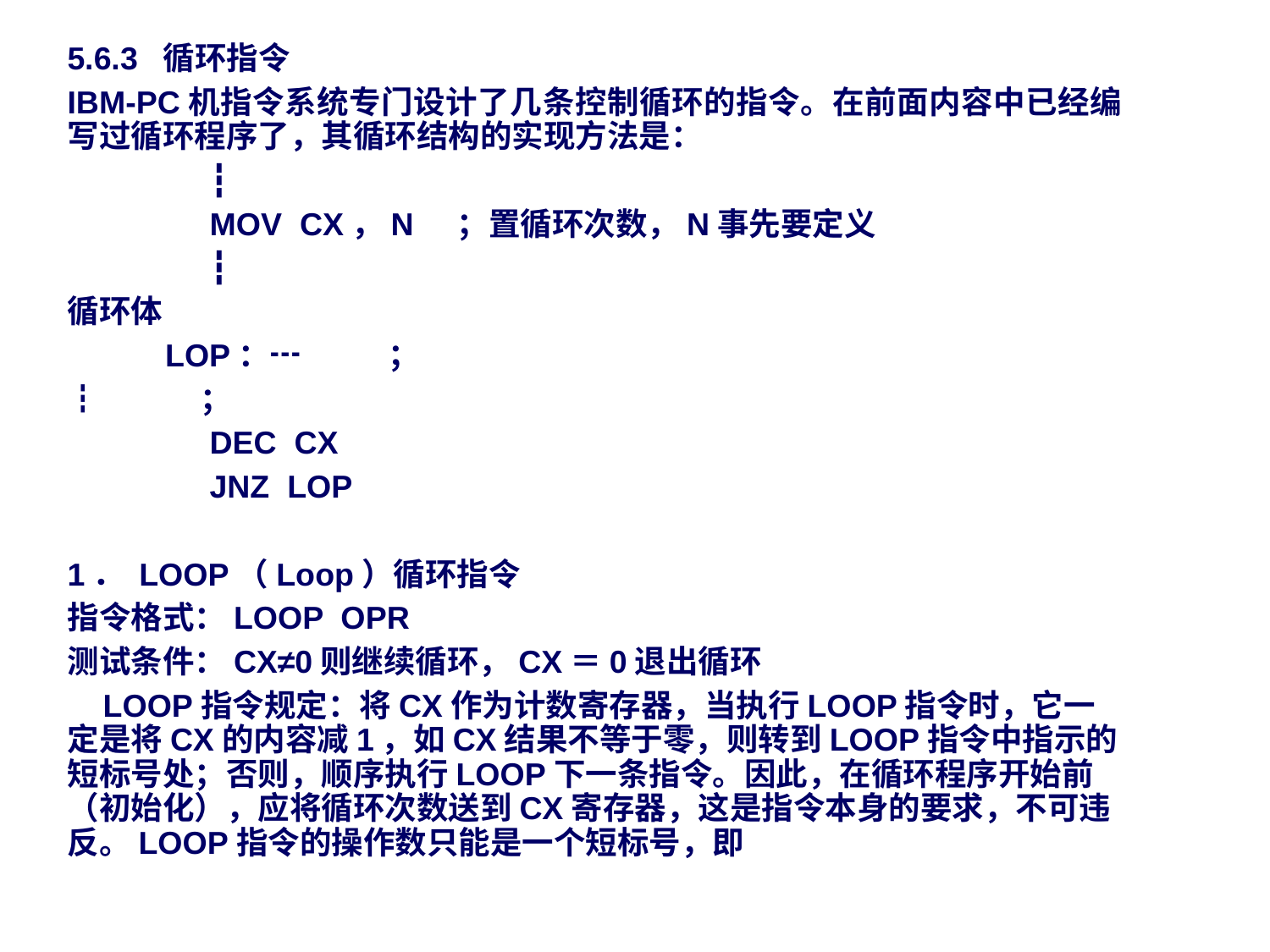

5.6.3  循环指令
IBM-PC机指令系统专门设计了几条控制循环的指令。在前面内容中已经编写过循环程序了，其循环结构的实现方法是：
                ┇
                MOV  CX，N    ；置循环次数，N事先要定义
                ┇
循环体
           LOP：┅            ；
┇             ；
                DEC  CX
                JNZ  LOP

1． LOOP（Loop）循环指令
指令格式：LOOP  OPR
测试条件：CX≠0则继续循环，CX＝0退出循环
    LOOP指令规定：将CX作为计数寄存器，当执行LOOP指令时，它一定是将CX的内容减1，如CX结果不等于零，则转到LOOP指令中指示的短标号处；否则，顺序执行LOOP下一条指令。因此，在循环程序开始前（初始化），应将循环次数送到CX寄存器，这是指令本身的要求，不可违反。LOOP指令的操作数只能是一个短标号，即